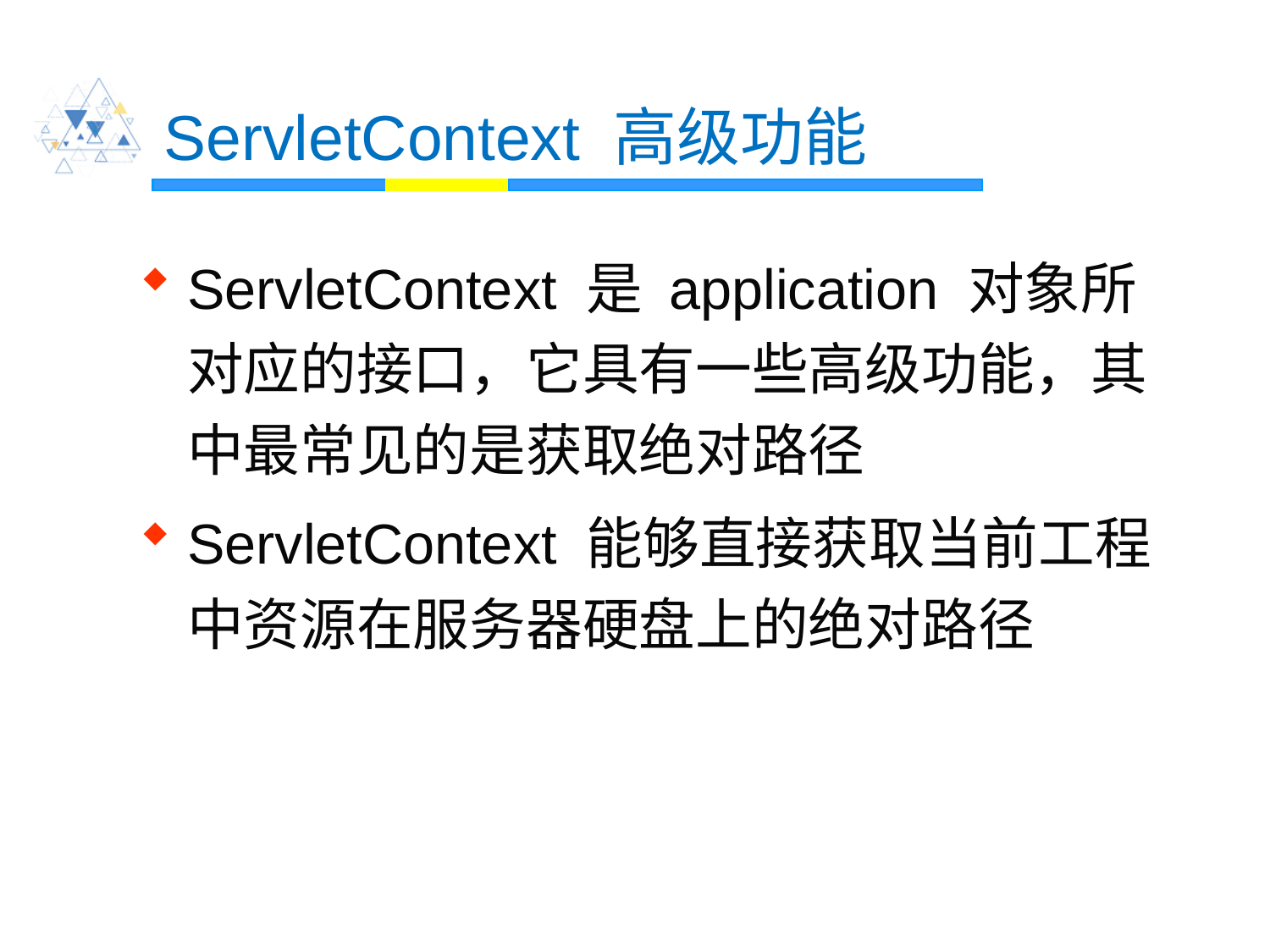

# ServletContext 高级功能
ServletContext 是 application 对象所对应的接口，它具有一些高级功能，其中最常见的是获取绝对路径
ServletContext 能够直接获取当前工程中资源在服务器硬盘上的绝对路径